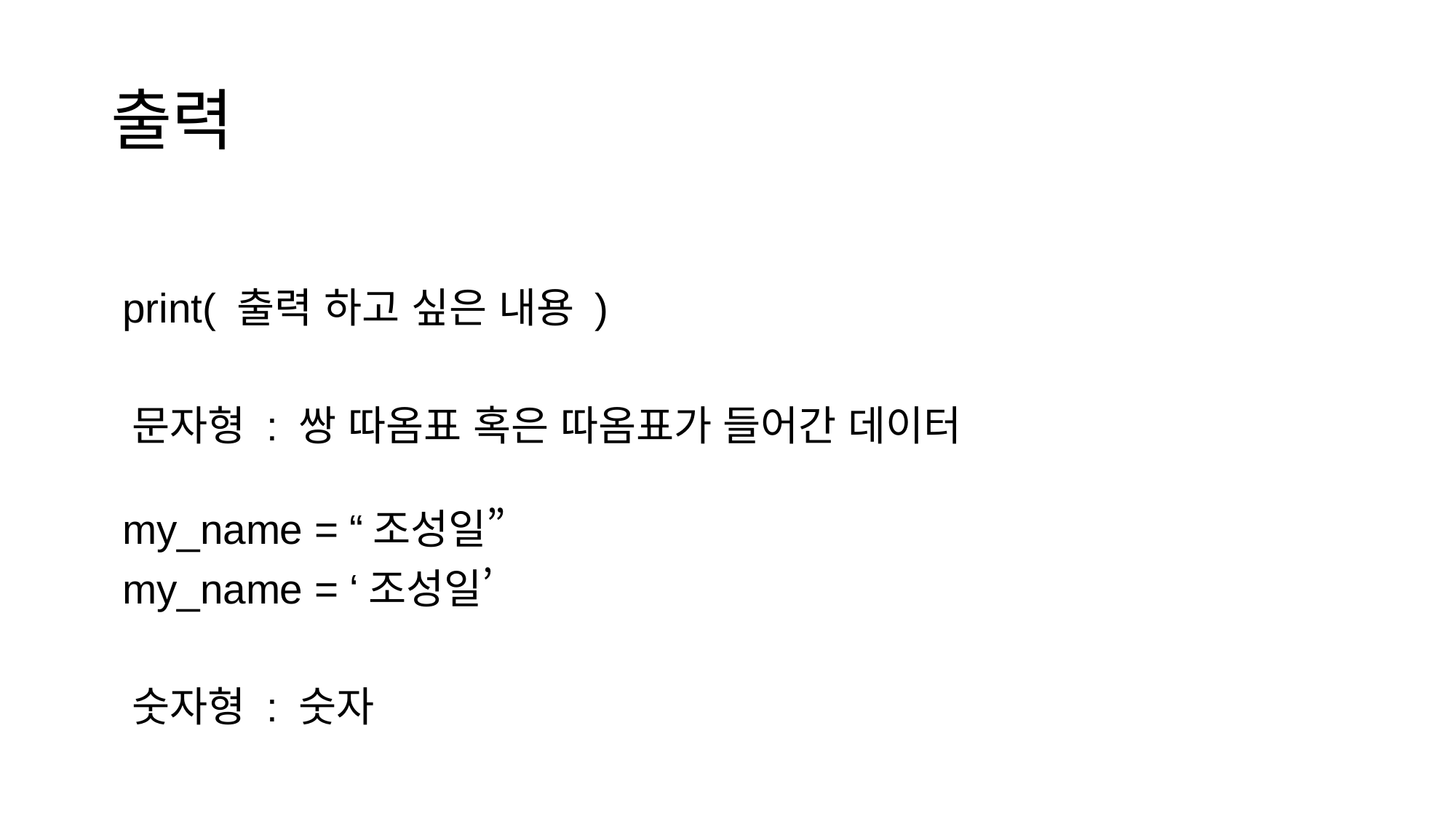

# 출력

 print( 출력 하고 싶은 내용 )

 문자형 : 쌍 따옴표 혹은 따옴표가 들어간 데이터
 my_name = “조성일”
 my_name = ‘조성일’

 숫자형 : 숫자